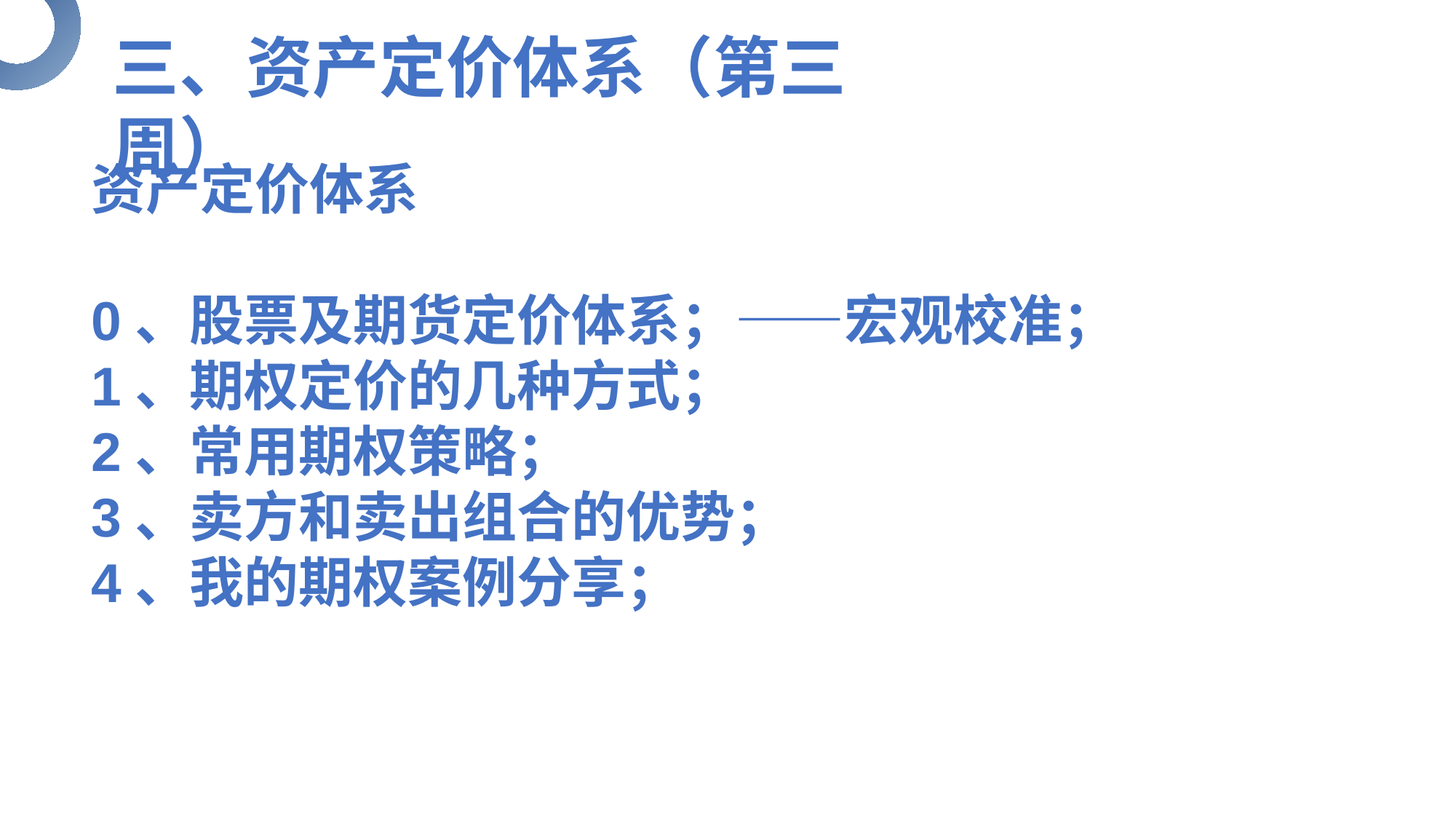

三、资产定价体系（第三周）
资产定价体系

0、股票及期货定价体系；——宏观校准；
1、期权定价的几种方式；
2、常用期权策略；
3、卖方和卖出组合的优势；
4、我的期权案例分享；